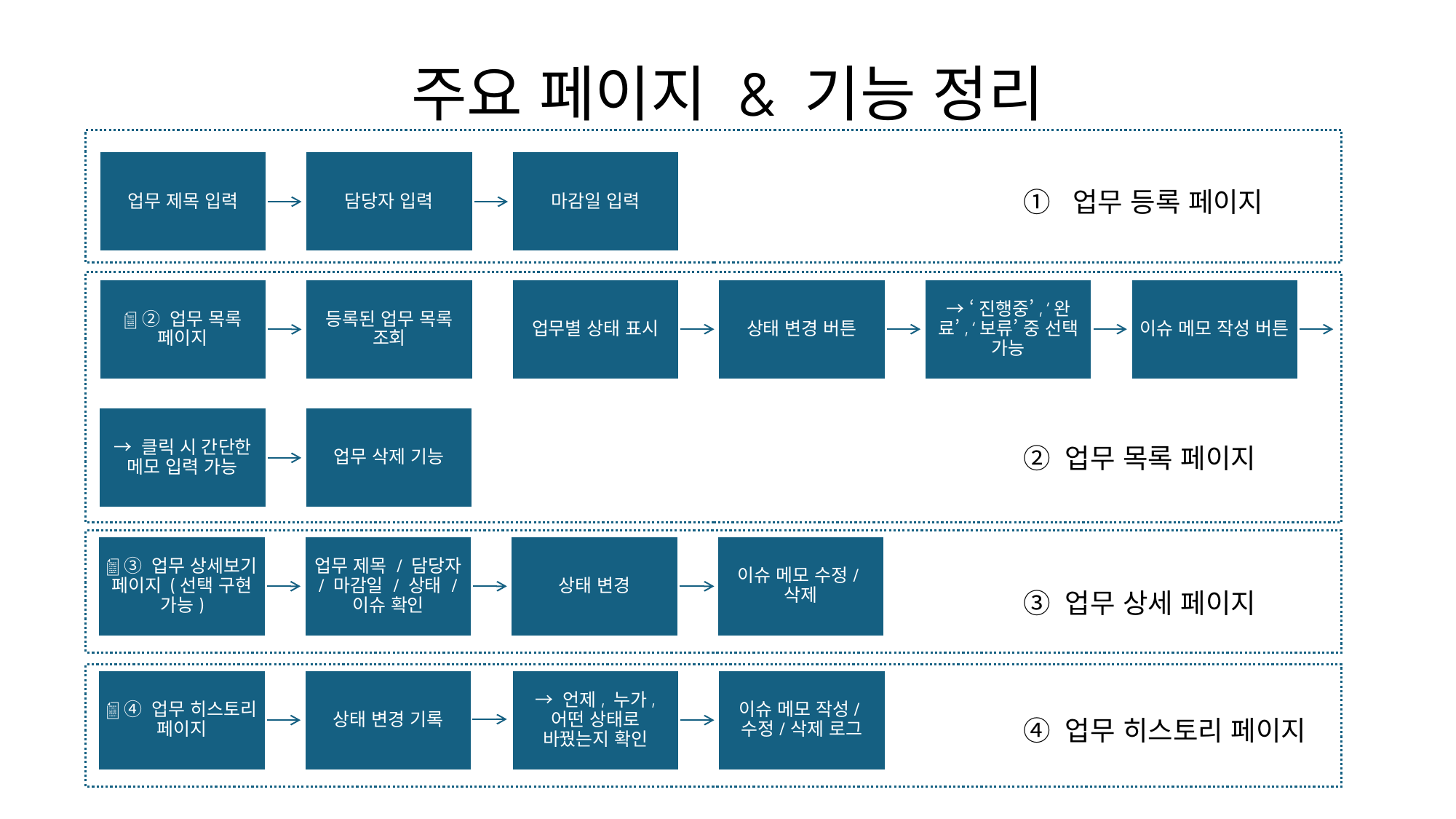

# 주요 페이지 & 기능 정리

업무 제목 입력

담당자 입력

마감일 입력
①  업무 등록 페이지

업무별 상태 표시

상태 변경 버튼

→ ‘진행중’, ‘완료’, ‘보류’ 중 선택 가능

이슈 메모 작성 버튼

📄 ② 업무 목록 페이지

등록된 업무 목록 조회

→ 클릭 시 간단한 메모 입력 가능

업무 삭제 기능
② 업무 목록 페이지

📄 ③ 업무 상세보기 페이지 (선택 구현 가능)

업무 제목 / 담당자 / 마감일 / 상태 / 이슈 확인

상태 변경

이슈 메모 수정/삭제
③ 업무 상세 페이지

→ 언제, 누가, 어떤 상태로 바꿨는지 확인

이슈 메모 작성/수정/삭제 로그

📄 ④ 업무 히스토리 페이지

상태 변경 기록
④ 업무 히스토리 페이지